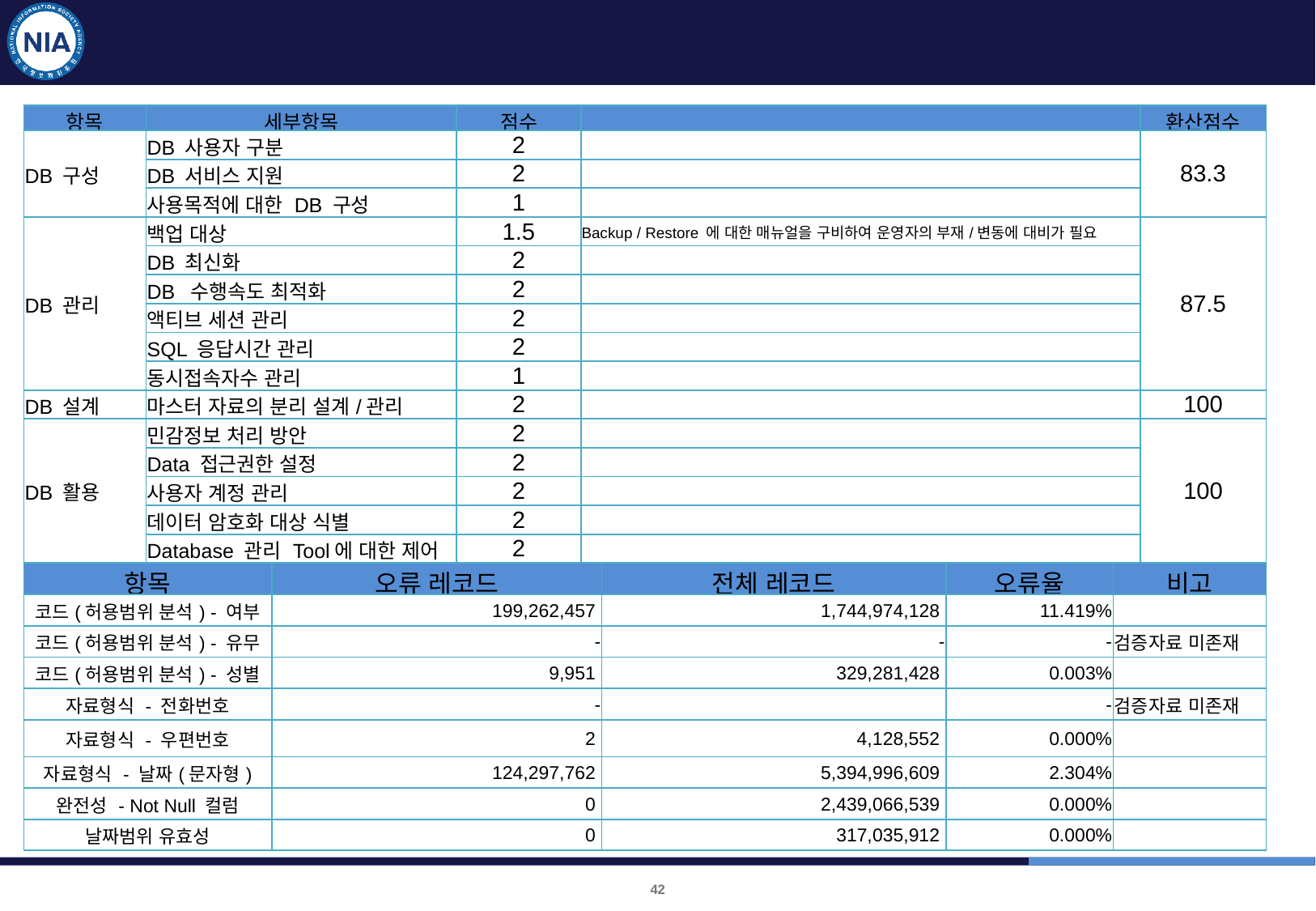

품질진단 결과 : 지역경제 플랫폼
| 항목 | 세부항목 | 점수 |  | 환산점수 |
| --- | --- | --- | --- | --- |
| DB 구성 | DB 사용자 구분 | 2 |  | 83.3 |
|  | DB 서비스 지원 | 2 |  |  |
|  | 사용목적에 대한 DB 구성 | 1 |  |  |
| DB 관리 | 백업 대상 | 1.5 | Backup / Restore 에 대한 매뉴얼을 구비하여 운영자의 부재/변동에 대비가 필요 | 87.5 |
|  | DB 최신화 | 2 |  |  |
|  | DB 수행속도 최적화 | 2 |  |  |
|  | 액티브 세션 관리 | 2 |  |  |
|  | SQL 응답시간 관리 | 2 |  |  |
|  | 동시접속자수 관리 | 1 |  |  |
| DB 설계 | 마스터 자료의 분리 설계/관리 | 2 |  | 100 |
| DB 활용 | 민감정보 처리 방안 | 2 |  | 100 |
|  | Data 접근권한 설정 | 2 |  |  |
|  | 사용자 계정 관리 | 2 |  |  |
|  | 데이터 암호화 대상 식별 | 2 |  |  |
|  | Database 관리 Tool에 대한 제어 | 2 |  |  |
| 항목 | 오류 레코드 | 전체 레코드 | 오류율 | 비고 |
| --- | --- | --- | --- | --- |
| 코드(허용범위 분석) - 여부 | 199,262,457 | 1,744,974,128 | 11.419% |  |
| 코드(허용범위 분석) - 유무 | - | - | - | 검증자료 미존재 |
| 코드(허용범위 분석) - 성별 | 9,951 | 329,281,428 | 0.003% |  |
| 자료형식 - 전화번호 | - |  | - | 검증자료 미존재 |
| 자료형식 - 우편번호 | 2 | 4,128,552 | 0.000% |  |
| 자료형식 - 날짜(문자형) | 124,297,762 | 5,394,996,609 | 2.304% |  |
| 완전성 - Not Null 컬럼 | 0 | 2,439,066,539 | 0.000% |  |
| 날짜범위 유효성 | 0 | 317,035,912 | 0.000% |  |